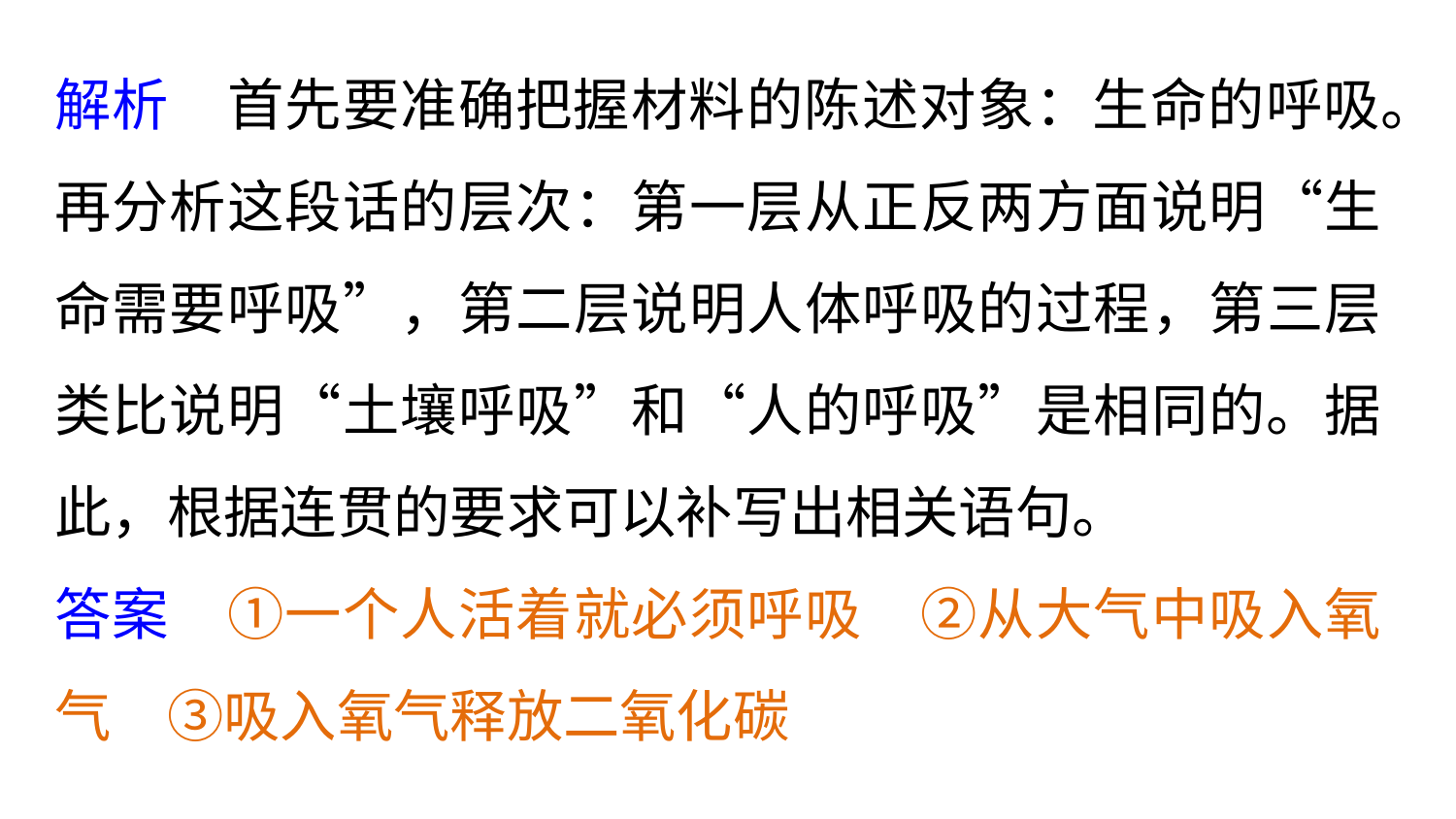

解析　首先要准确把握材料的陈述对象：生命的呼吸。再分析这段话的层次：第一层从正反两方面说明“生命需要呼吸”，第二层说明人体呼吸的过程，第三层类比说明“土壤呼吸”和“人的呼吸”是相同的。据此，根据连贯的要求可以补写出相关语句。
答案　①一个人活着就必须呼吸　②从大气中吸入氧气　③吸入氧气释放二氧化碳